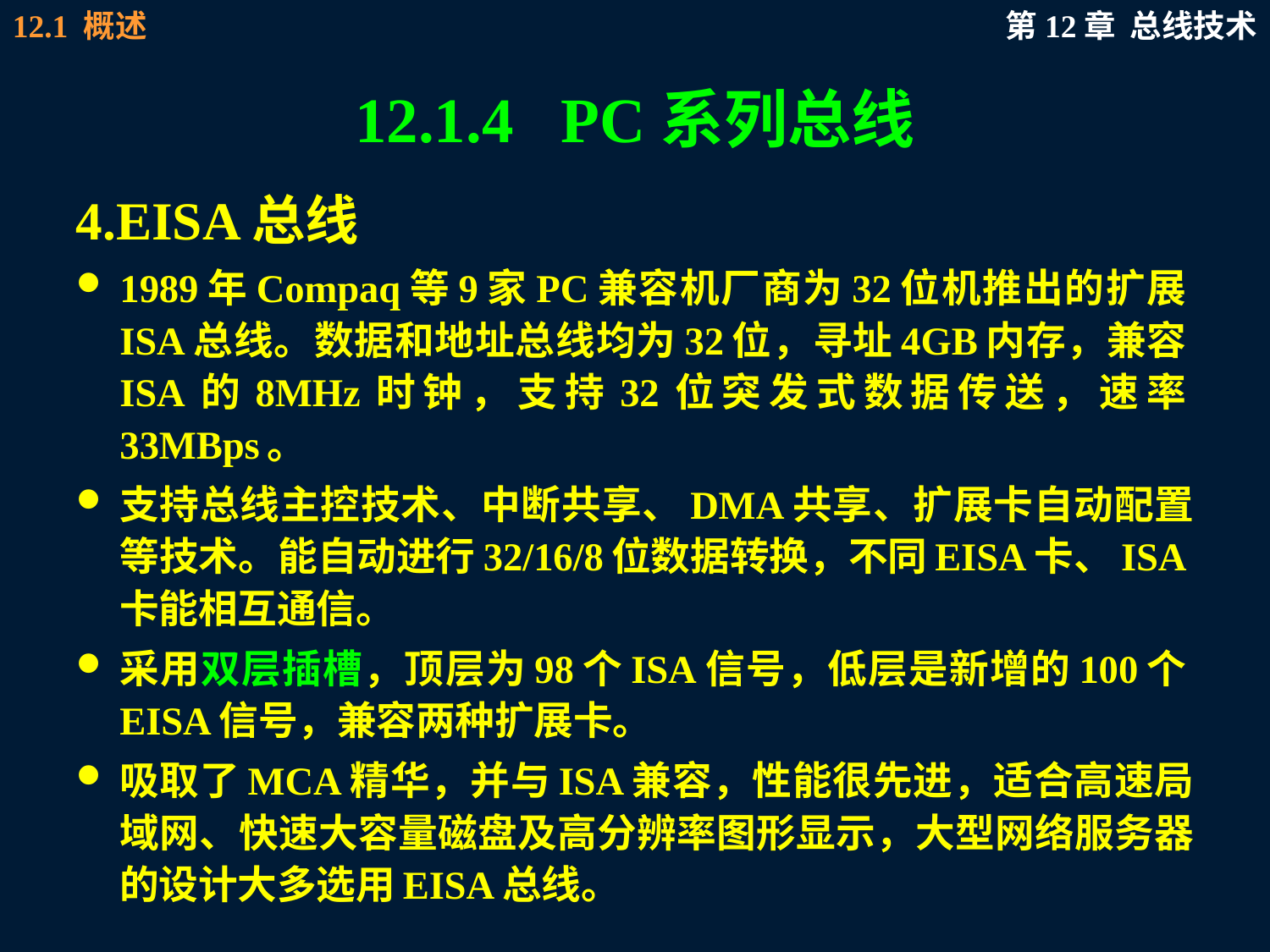

# 12.1.4   PC系列总线
4.EISA总线
1989年Compaq等9家PC兼容机厂商为32位机推出的扩展ISA总线。数据和地址总线均为32位，寻址4GB内存，兼容ISA的8MHz时钟，支持32位突发式数据传送，速率33MBps。
支持总线主控技术、中断共享、DMA共享、扩展卡自动配置等技术。能自动进行32/16/8位数据转换，不同EISA卡、ISA卡能相互通信。
采用双层插槽，顶层为98个ISA信号，低层是新增的100个EISA信号，兼容两种扩展卡。
吸取了MCA精华，并与ISA兼容，性能很先进，适合高速局域网、快速大容量磁盘及高分辨率图形显示，大型网络服务器的设计大多选用EISA总线。